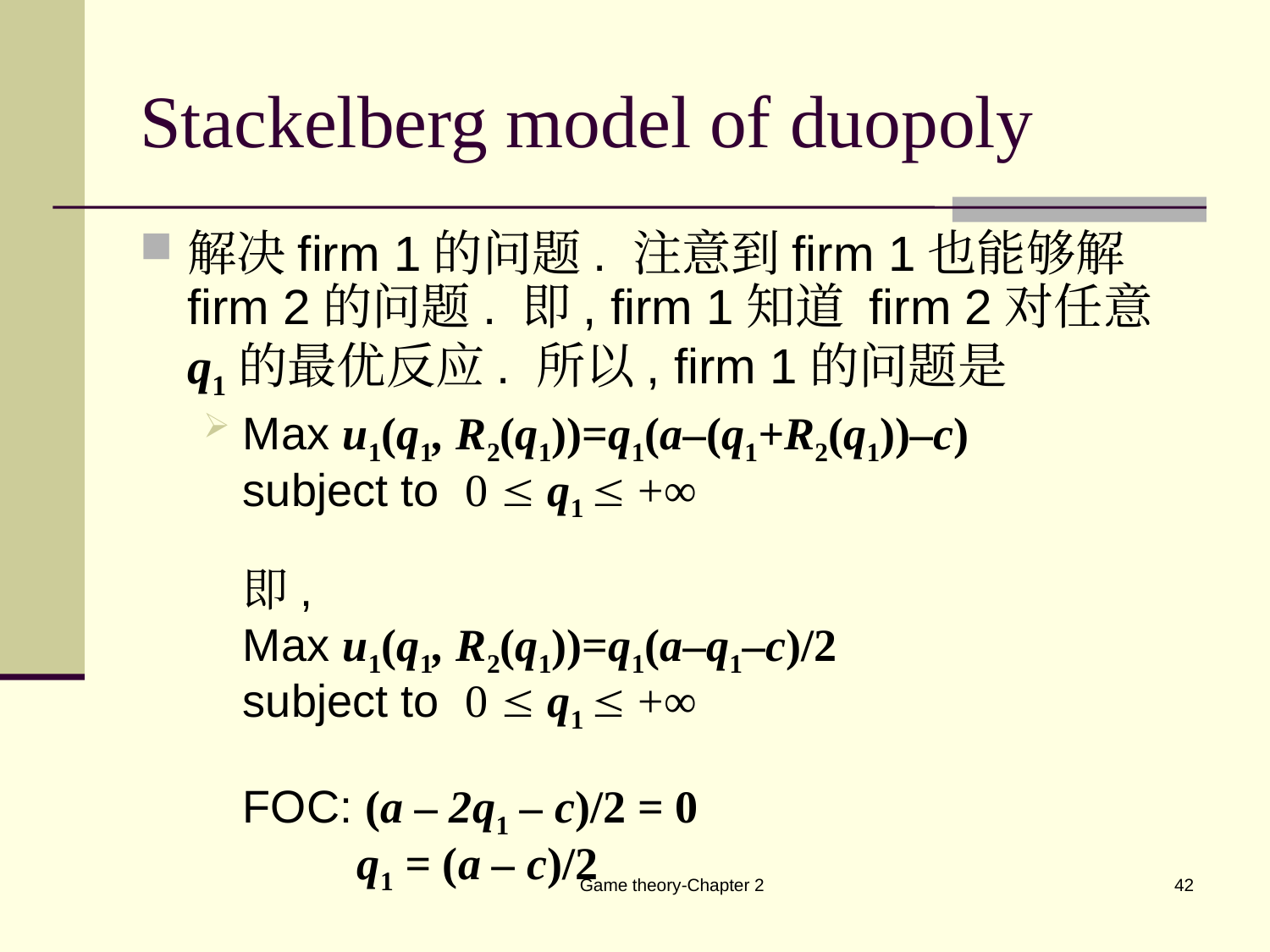

# Stackelberg model of duopoly
解决firm 1的问题. 注意到firm 1也能够解 firm 2的问题. 即, firm 1知道 firm 2对任意q1的最优反应. 所以, firm 1的问题是
Max u1(q1, R2(q1))=q1(a–(q1+R2(q1))–c)
subject to  0 ≤ q1 ≤ +∞
即,
Max u1(q1, R2(q1))=q1(a–q1–c)/2
subject to  0 ≤ q1 ≤ +∞
FOC: (a – 2q1 – c)/2 = 0
          q1 = (a – c)/2
Game theory-Chapter 2
42